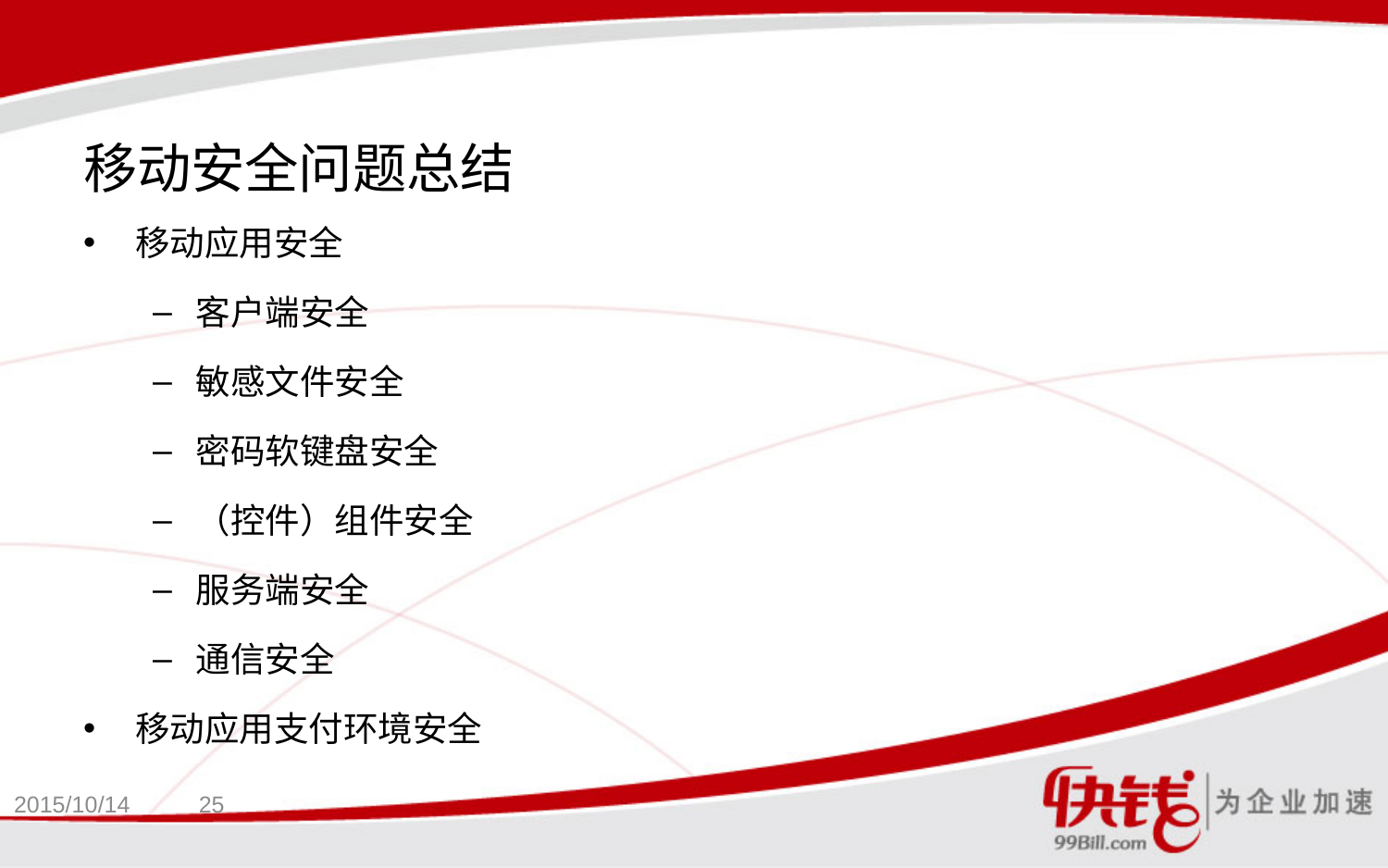

# 移动安全问题总结
移动应用安全
客户端安全
敏感文件安全
密码软键盘安全
（控件）组件安全
服务端安全
通信安全
移动应用支付环境安全
2015/10/14
25